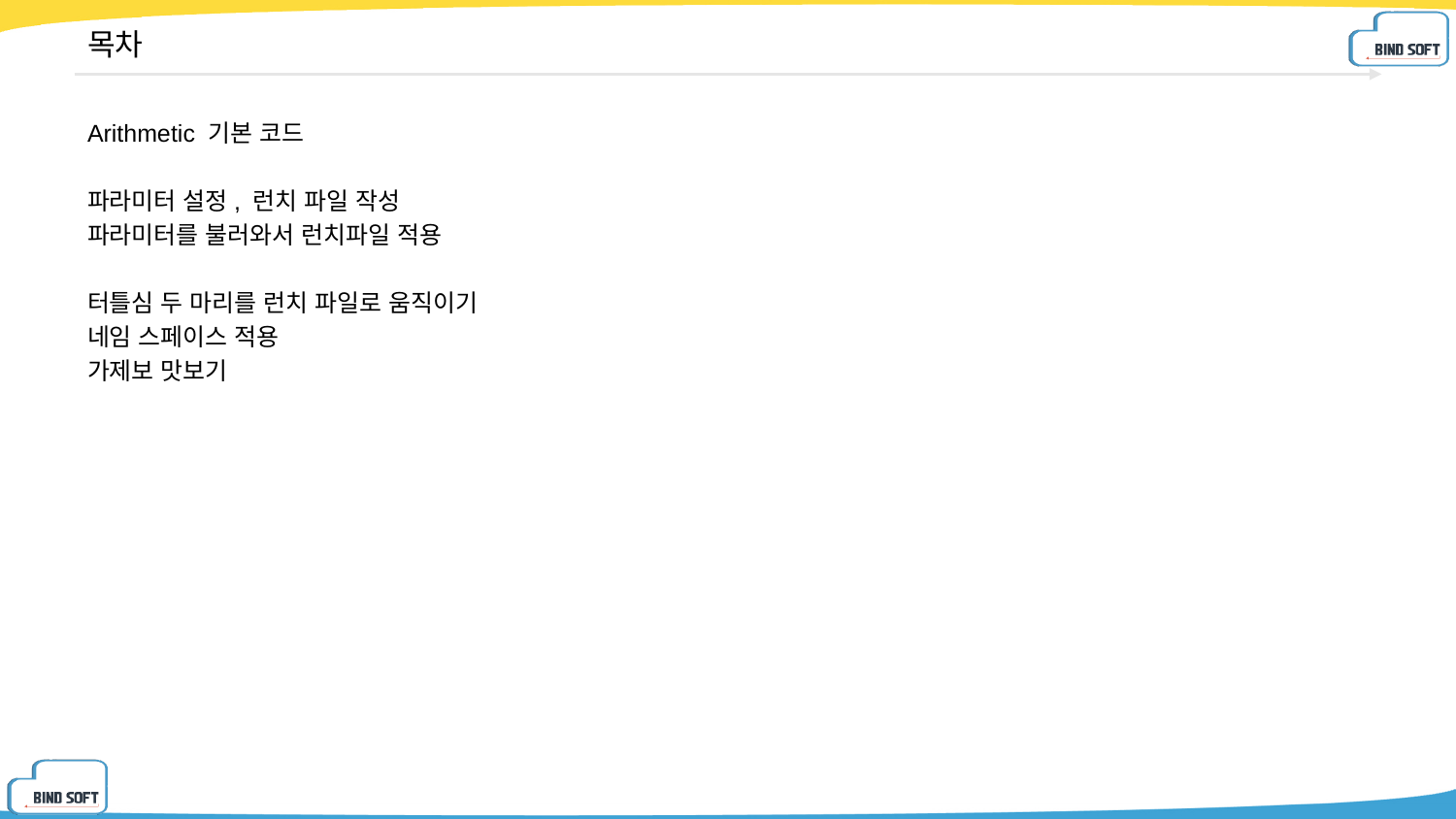

# 목차
Arithmetic 기본 코드

파라미터 설정, 런치 파일 작성
파라미터를 불러와서 런치파일 적용

터틀심 두 마리를 런치 파일로 움직이기
네임 스페이스 적용
가제보 맛보기